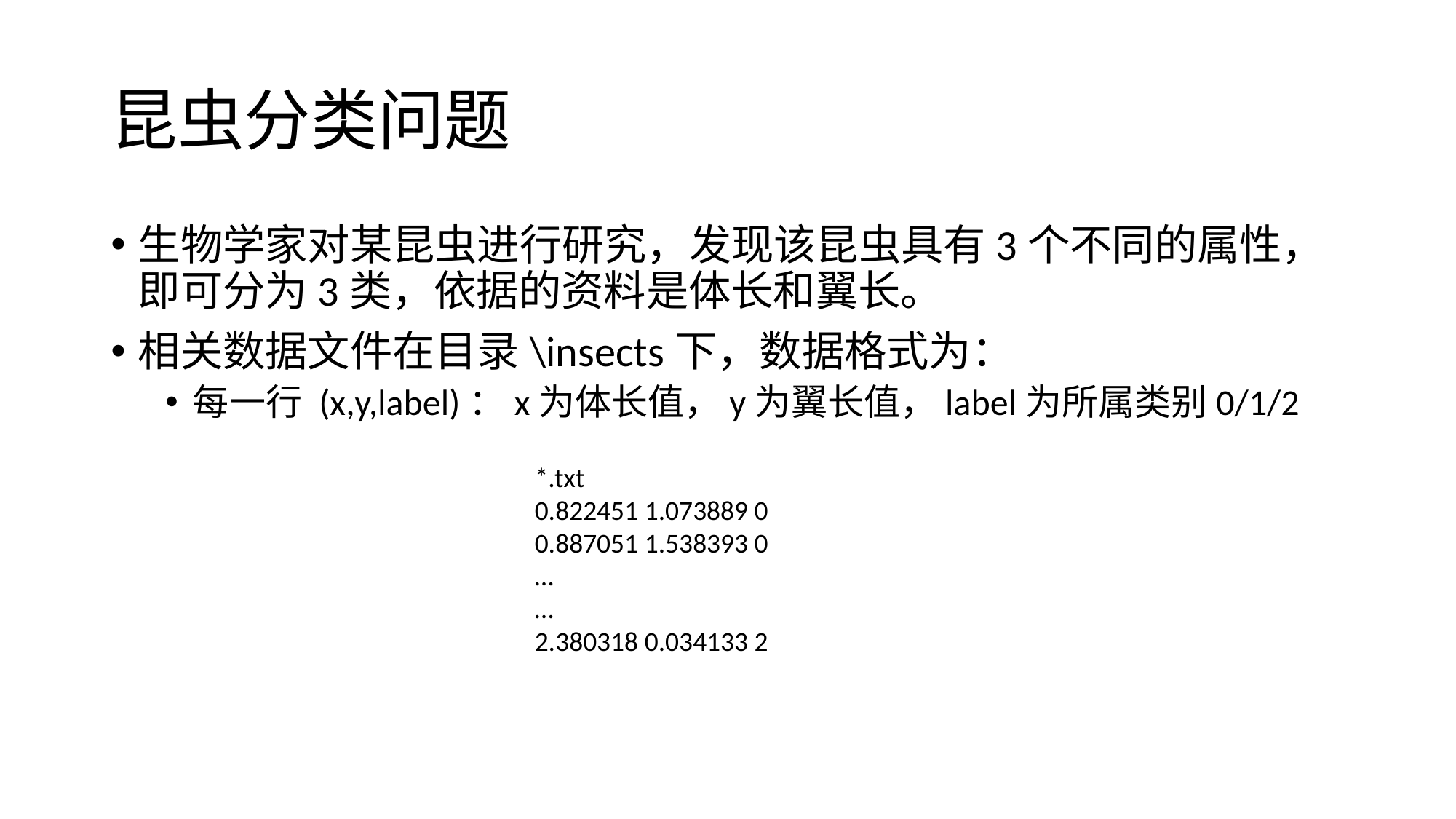

# 昆虫分类问题
生物学家对某昆虫进行研究，发现该昆虫具有3个不同的属性，即可分为3类，依据的资料是体长和翼长。
相关数据文件在目录\insects下，数据格式为：
每一行 (x,y,label)：x为体长值，y为翼长值，label为所属类别0/1/2

*.txt
0.822451 1.073889 0
0.887051 1.538393 0
…
…
2.380318 0.034133 2